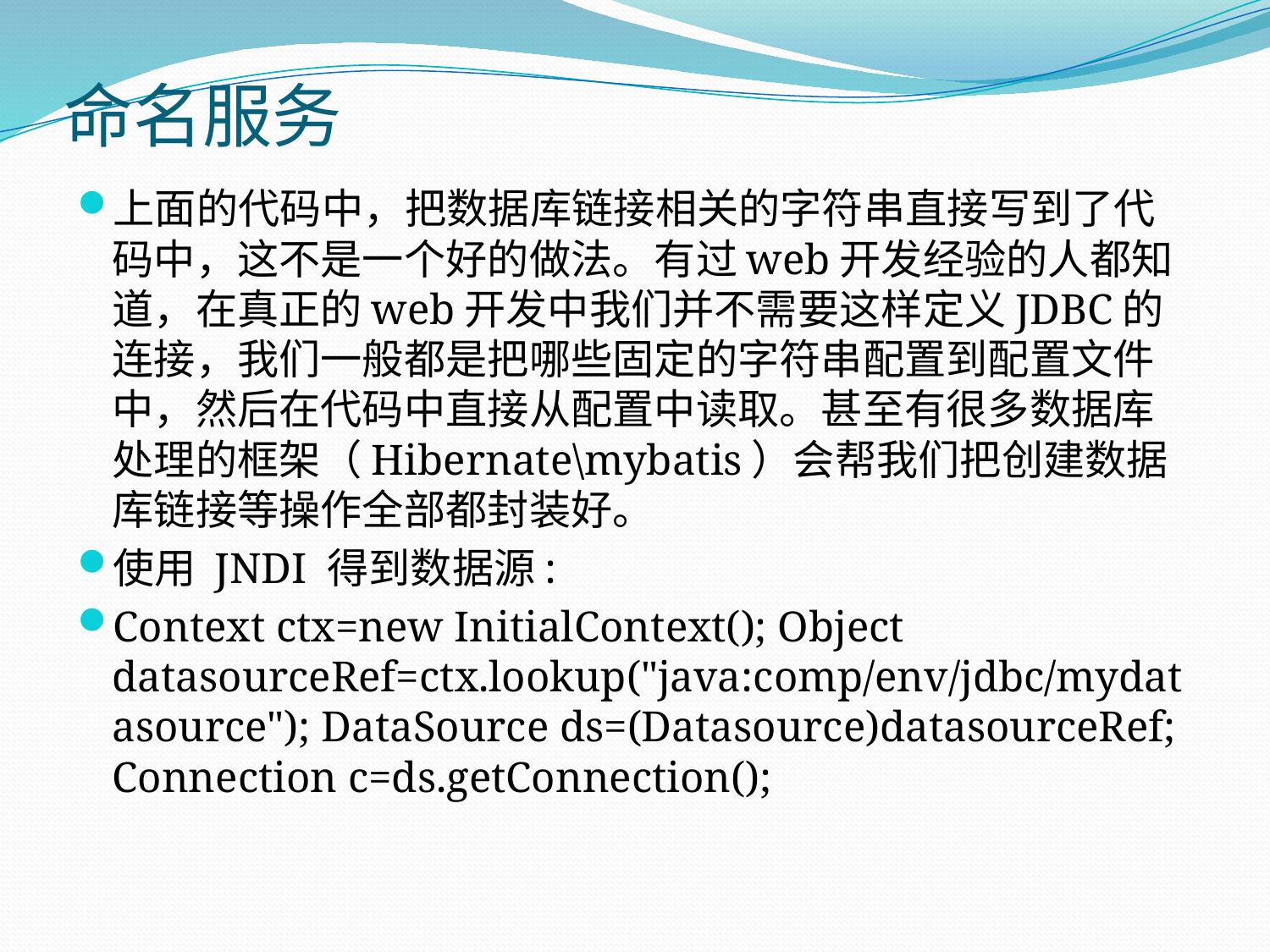

# 命名服务
上面的代码中，把数据库链接相关的字符串直接写到了代码中，这不是一个好的做法。有过web开发经验的人都知道，在真正的web开发中我们并不需要这样定义JDBC的连接，我们一般都是把哪些固定的字符串配置到配置文件中，然后在代码中直接从配置中读取。甚至有很多数据库处理的框架（Hibernate\mybatis）会帮我们把创建数据库链接等操作全部都封装好。
使用 JNDI 得到数据源:
Context ctx=new InitialContext(); Object datasourceRef=ctx.lookup("java:comp/env/jdbc/mydatasource"); DataSource ds=(Datasource)datasourceRef; Connection c=ds.getConnection();